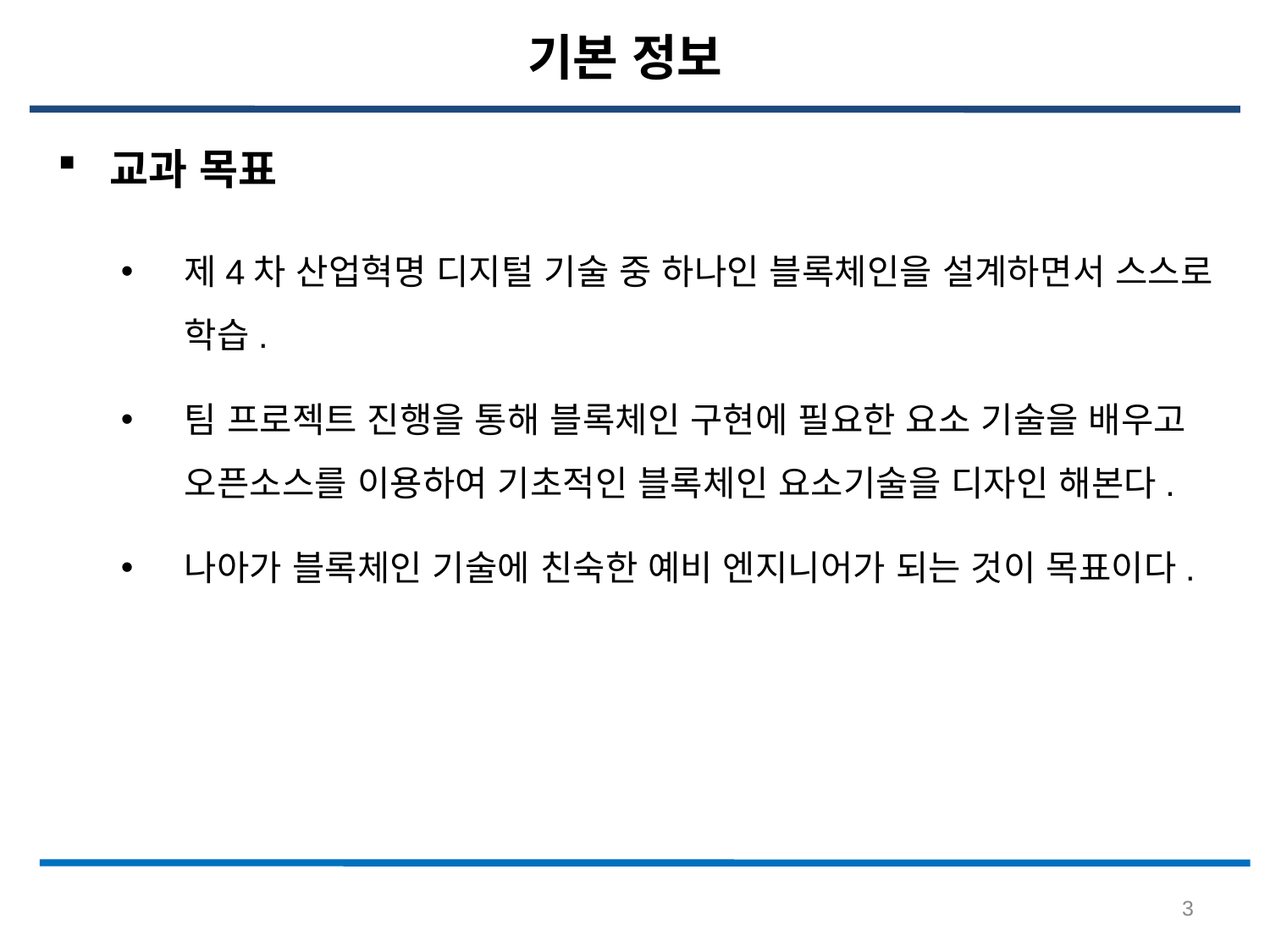

기본 정보
 교과 목표
제4차 산업혁명 디지털 기술 중 하나인 블록체인을 설계하면서 스스로 학습.
팀 프로젝트 진행을 통해 블록체인 구현에 필요한 요소 기술을 배우고 오픈소스를 이용하여 기초적인 블록체인 요소기술을 디자인 해본다.
나아가 블록체인 기술에 친숙한 예비 엔지니어가 되는 것이 목표이다.
3